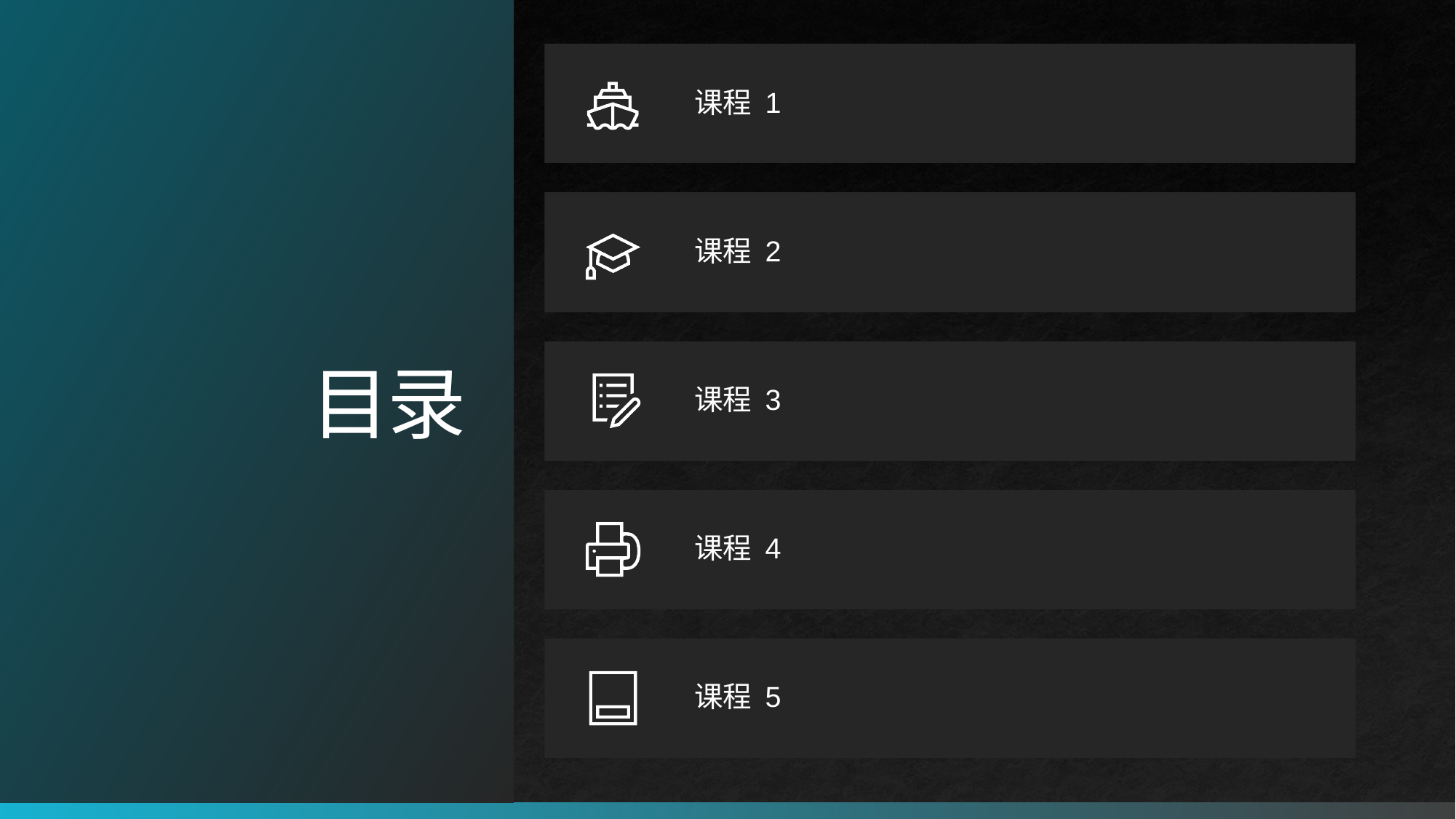

# 目录​​
课程 1
课程 2
课程 3
课程 4
课程 5